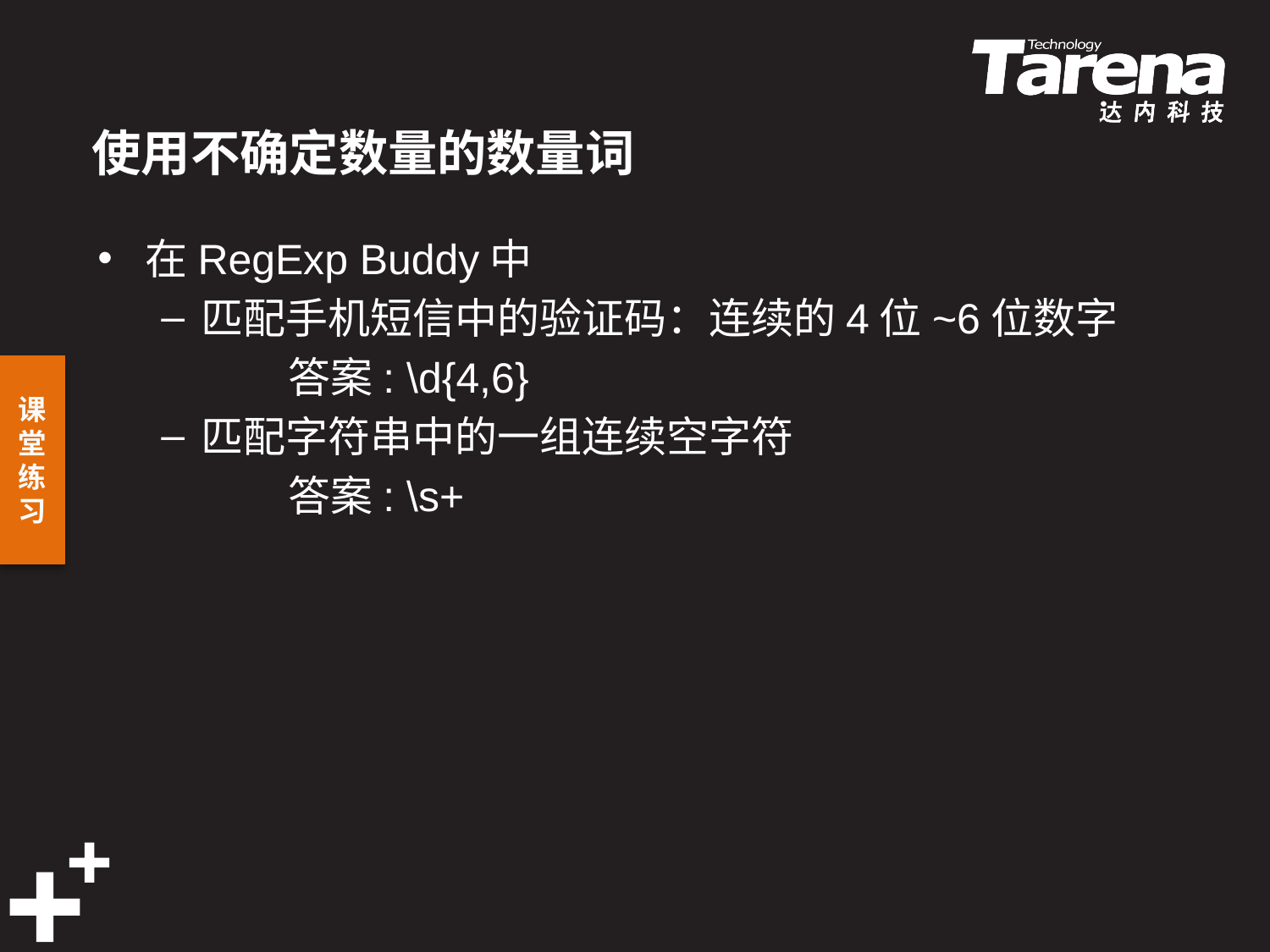

# 使用不确定数量的数量词
在RegExp Buddy中
匹配手机短信中的验证码：连续的4位~6位数字
	答案: \d{4,6}
匹配字符串中的一组连续空字符
	答案: \s+